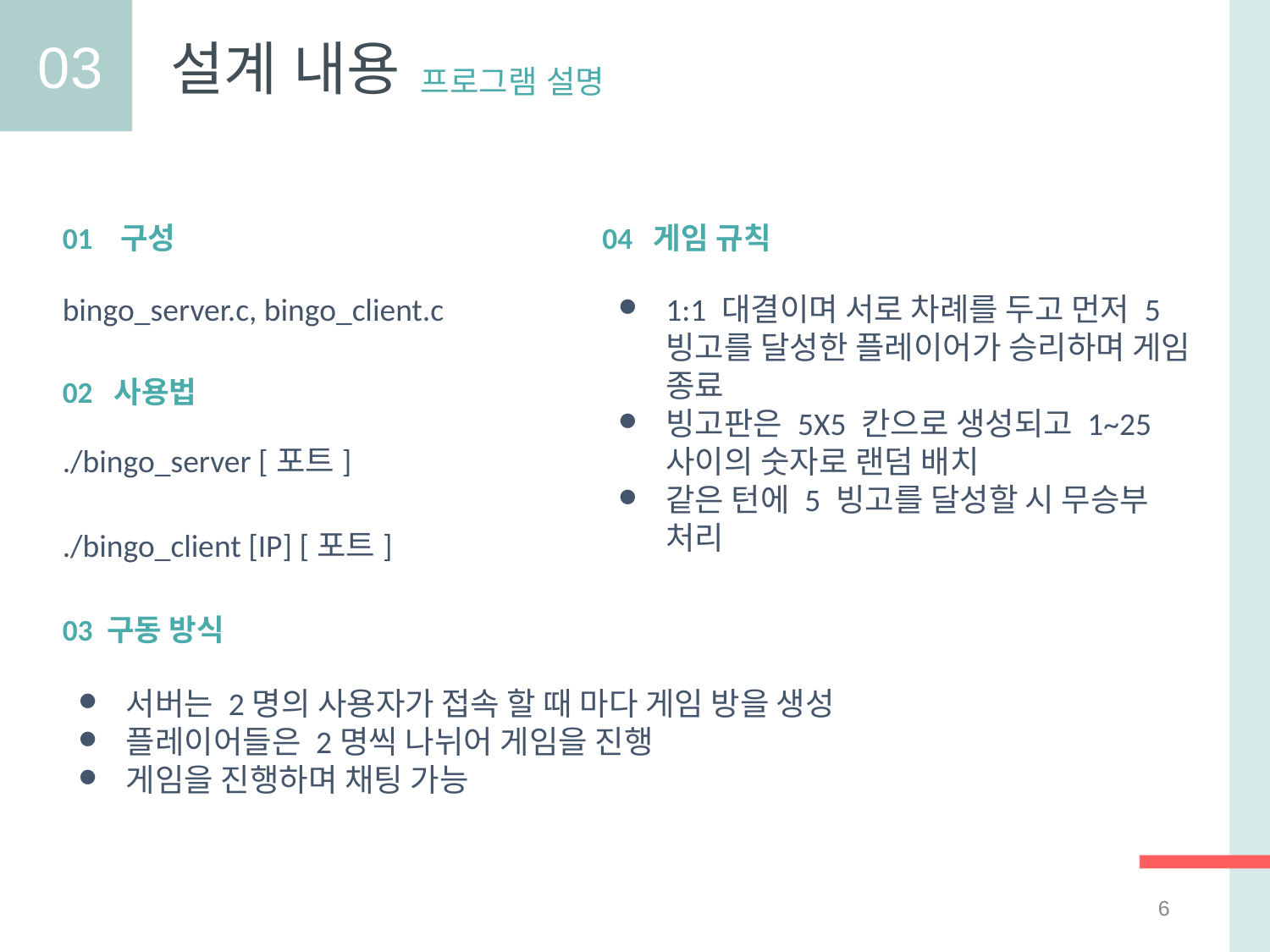

03
설계 내용
프로그램 설명
01   구성
04  게임 규칙
bingo_server.c, bingo_client.c
1:1 대결이며 서로 차례를 두고 먼저 5빙고를 달성한 플레이어가 승리하며 게임 종료
빙고판은 5X5 칸으로 생성되고 1~25 사이의 숫자로 랜덤 배치
같은 턴에 5 빙고를 달성할 시 무승부 처리
02  사용법
./bingo_server [포트]
./bingo_client [IP] [포트]
03 구동 방식
서버는 2명의 사용자가 접속 할 때 마다 게임 방을 생성
플레이어들은 2명씩 나뉘어 게임을 진행
게임을 진행하며 채팅 가능
6